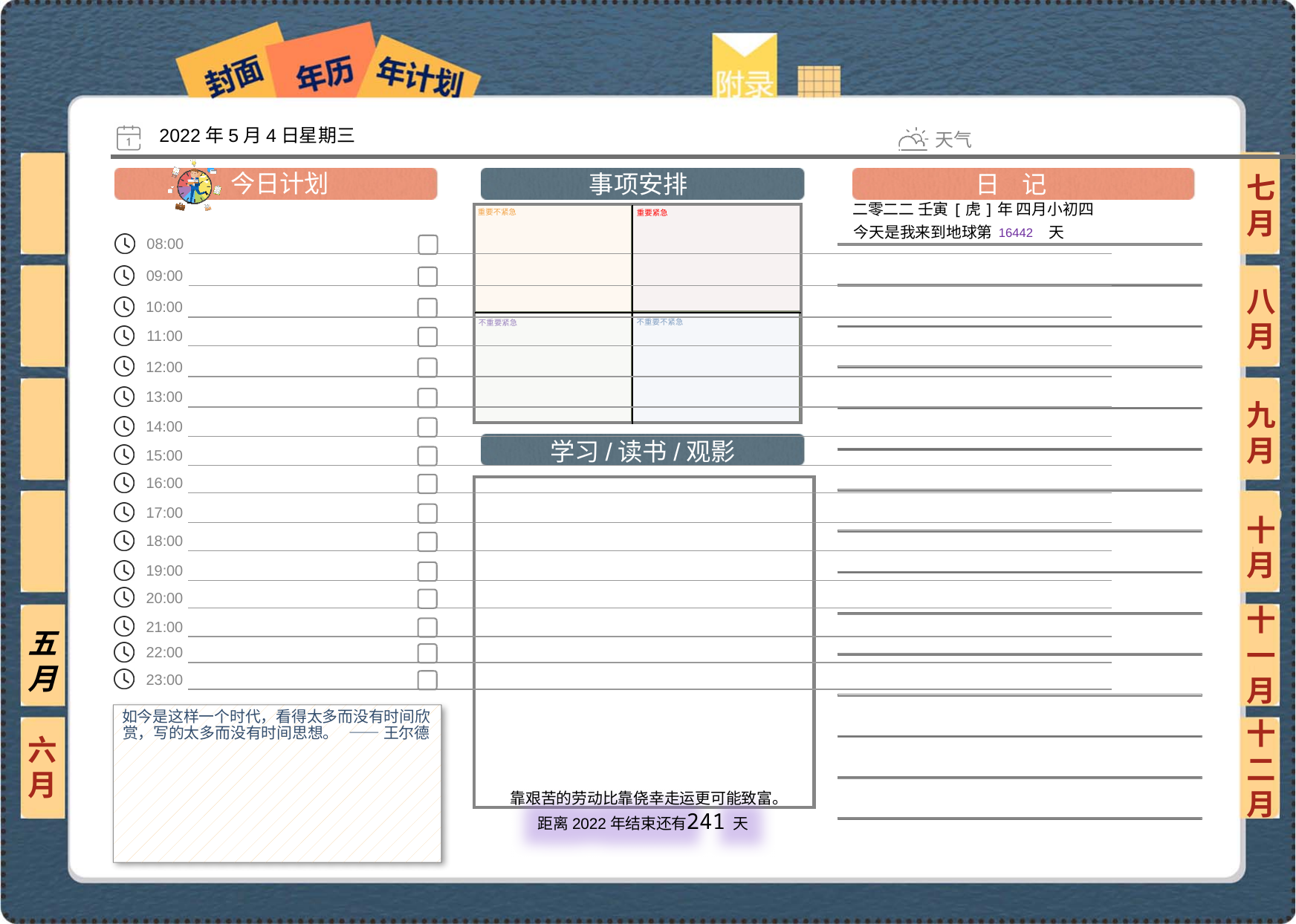

2022年5月4日星期三
七月
二零二二 壬寅[虎]年 四月小初四
16442
八月
九月
十月
十一月
五月
如今是这样一个时代，看得太多而没有时间欣赏，写的太多而没有时间思想。   —— 王尔德

六月
十二月
241
 靠艰苦的劳动比靠侥幸走运更可能致富。